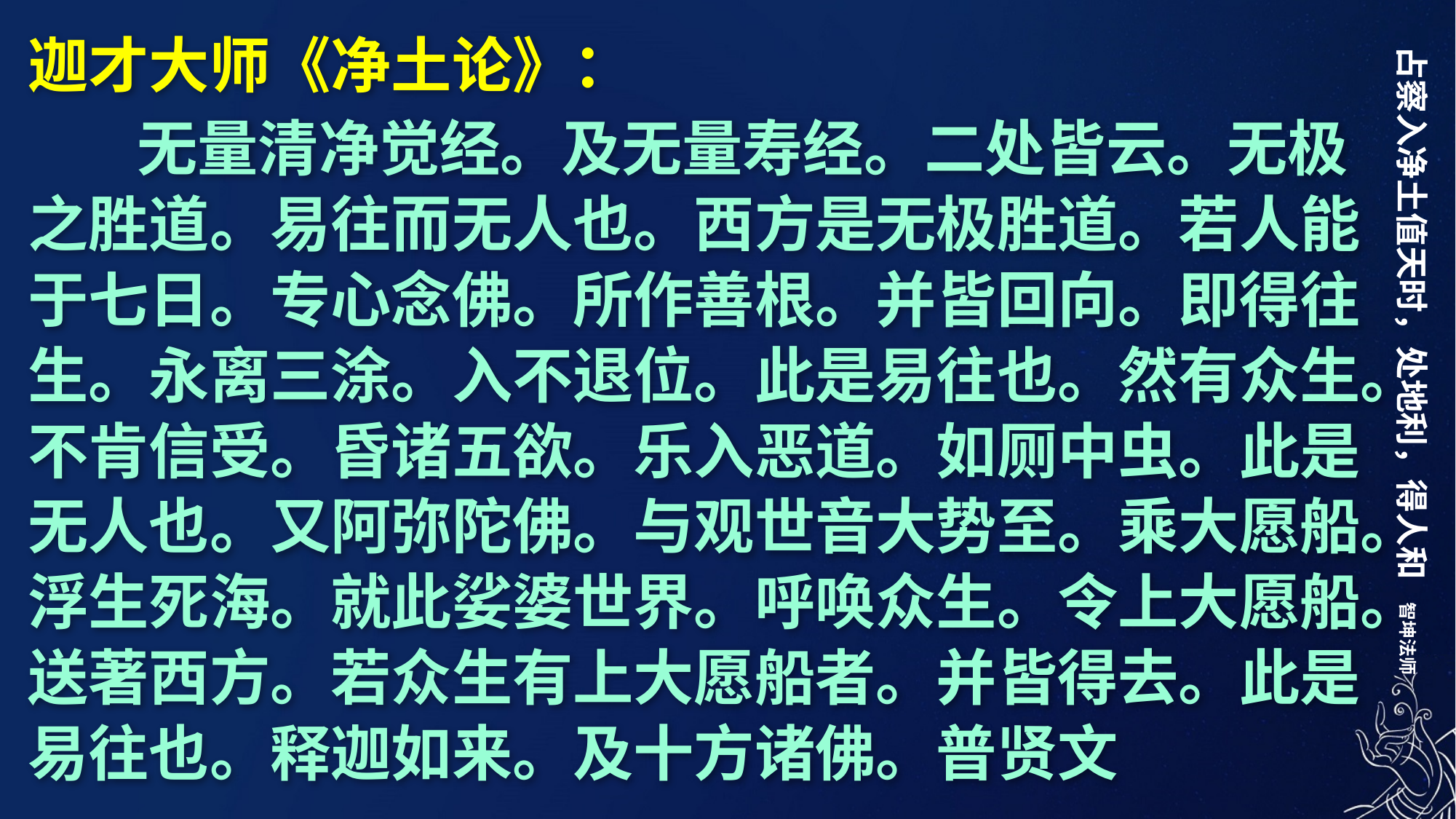

迦才大师《净土论》：
	无量清净觉经。及无量寿经。二处皆云。无极之胜道。易往而无人也。西方是无极胜道。若人能于七日。专心念佛。所作善根。并皆回向。即得往生。永离三涂。入不退位。此是易往也。然有众生。不肯信受。昏诸五欲。乐入恶道。如厕中虫。此是无人也。又阿弥陀佛。与观世音大势至。乘大愿船。浮生死海。就此娑婆世界。呼唤众生。令上大愿船。送著西方。若众生有上大愿船者。并皆得去。此是易往也。释迦如来。及十方诸佛。普贤文